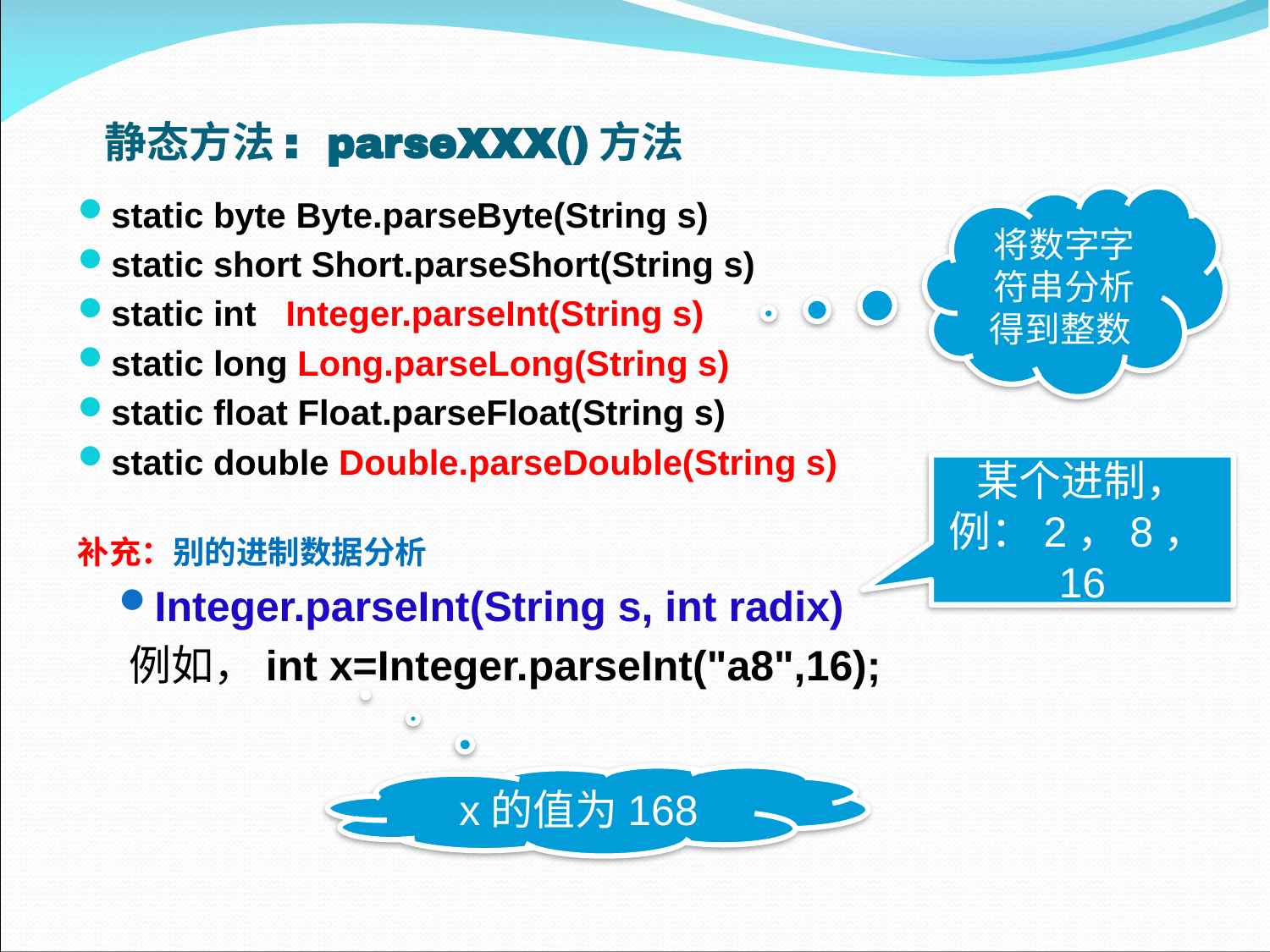

# 静态方法:  parseXXX()方法
static byte Byte.parseByte(String s)
static short Short.parseShort(String s)
static int   Integer.parseInt(String s)
static long Long.parseLong(String s)
static float Float.parseFloat(String s)
static double Double.parseDouble(String s)

补充：别的进制数据分析
Integer.parseInt(String s, int radix)
例如，int x=Integer.parseInt("a8",16);

将数字字符串分析得到整数
某个进制，例：2，8，16
x的值为168